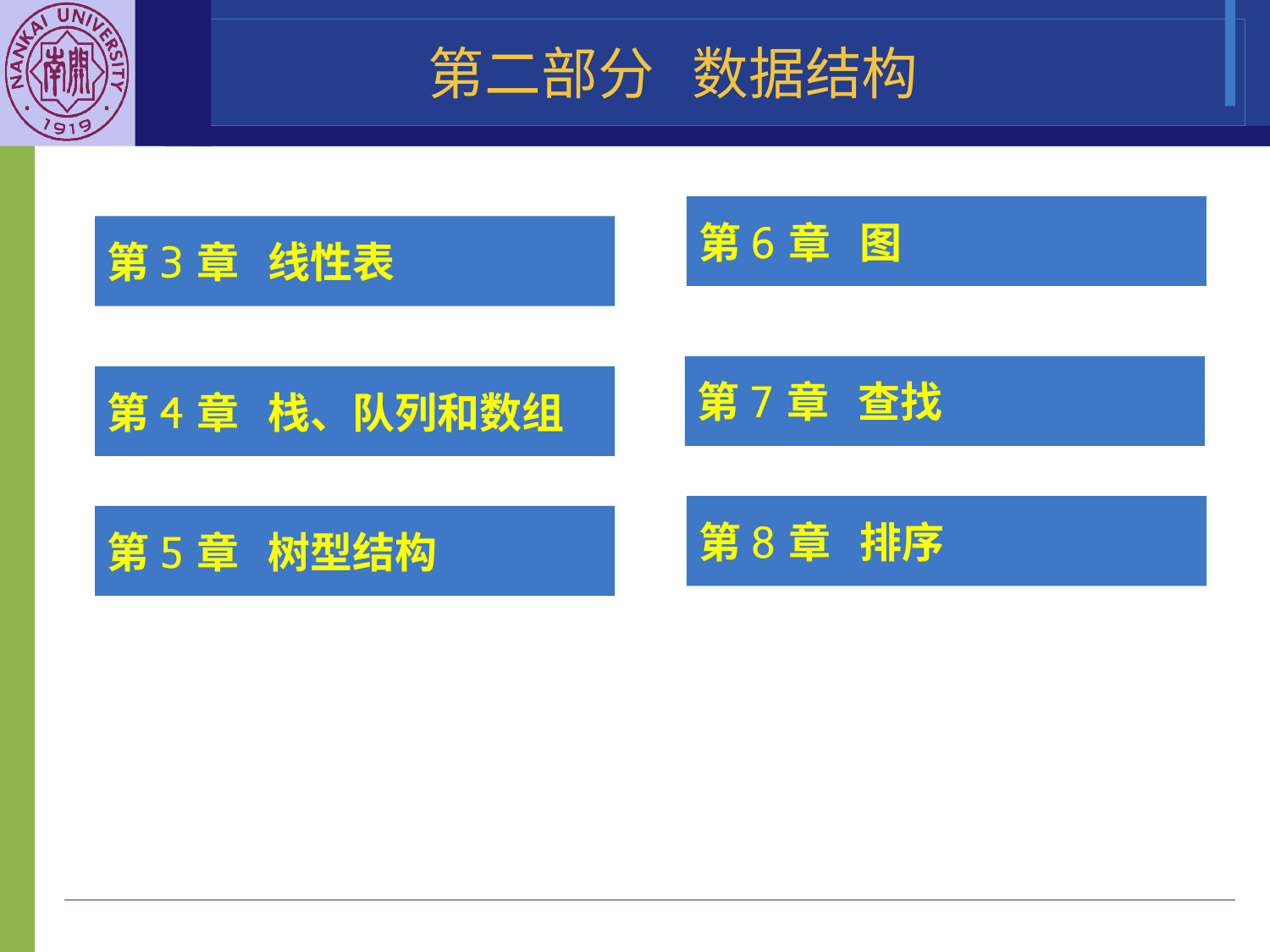

# 第二部分   数据结构

第6章   图
第3章   线性表
第7章   查找
第4章   栈、队列和数组
第8章   排序
第5章   树型结构
11